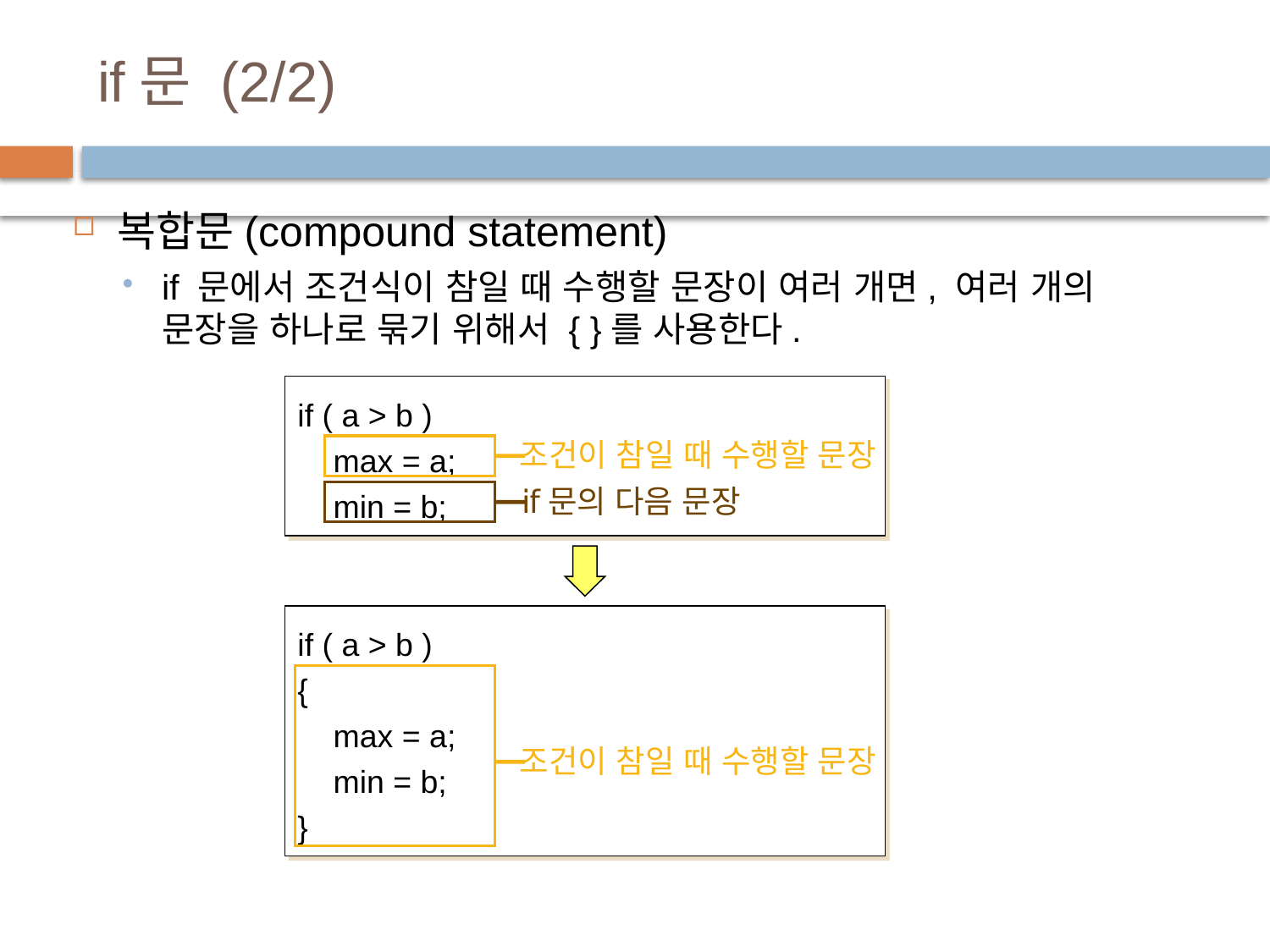

# if문 (2/2)
복합문(compound statement)
if 문에서 조건식이 참일 때 수행할 문장이 여러 개면, 여러 개의 문장을 하나로 묶기 위해서 { }를 사용한다.
if ( a > b )
    max = a;
    min = b;
조건이 참일 때 수행할 문장

if문의 다음 문장

if ( a > b )
{
    max = a;
    min = b;
}

조건이 참일 때 수행할 문장